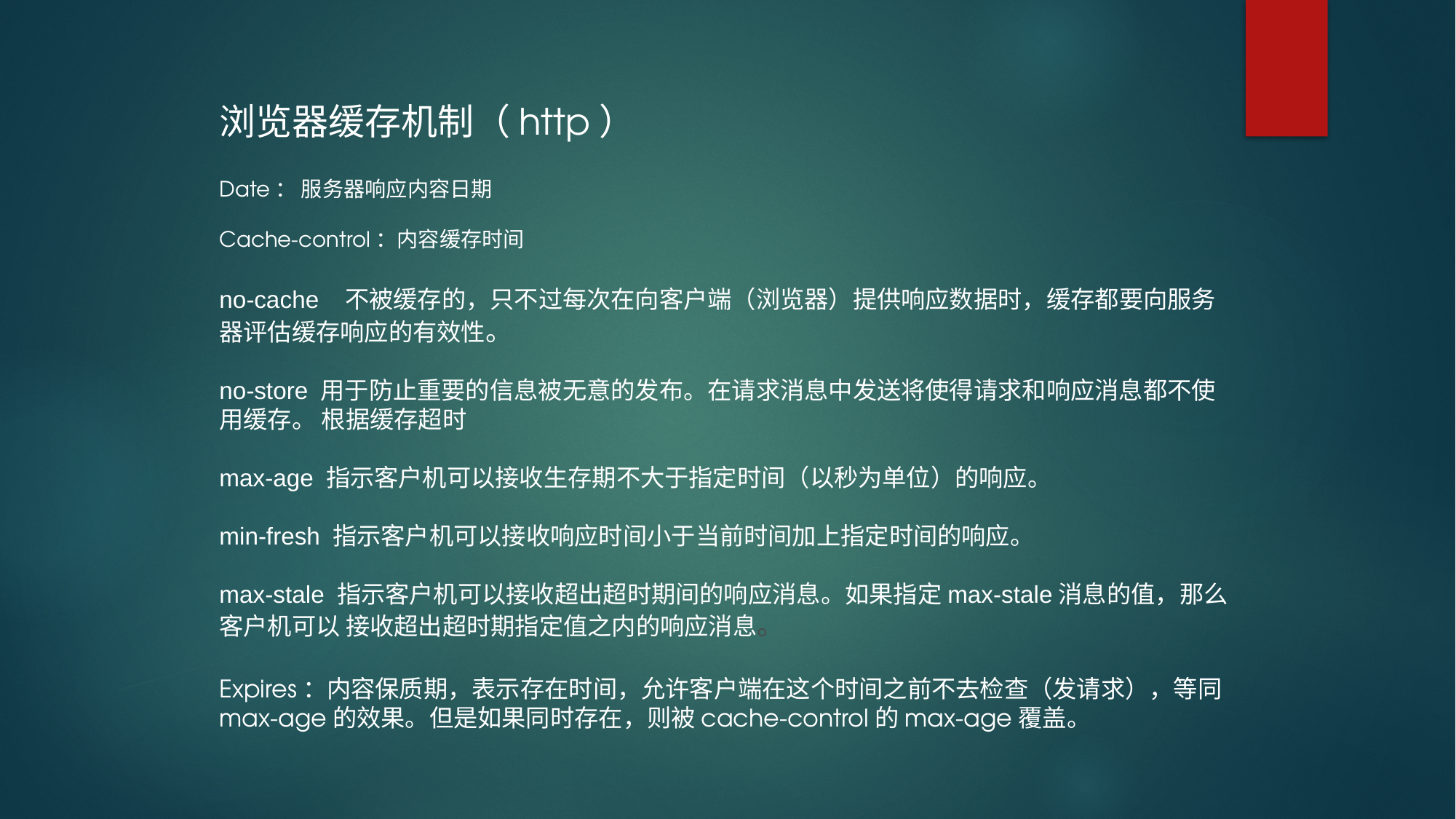

浏览器缓存机制（http）

Date： 服务器响应内容日期

Cache-control：内容缓存时间

no-cache   不被缓存的，只不过每次在向客户端（浏览器）提供响应数据时，缓存都要向服务器评估缓存响应的有效性。

no-store 用于防止重要的信息被无意的发布。在请求消息中发送将使得请求和响应消息都不使用缓存。 根据缓存超时

max-age 指示客户机可以接收生存期不大于指定时间（以秒为单位）的响应。

min-fresh 指示客户机可以接收响应时间小于当前时间加上指定时间的响应。

max-stale 指示客户机可以接收超出超时期间的响应消息。如果指定max-stale消息的值，那么客户机可以 接收超出超时期指定值之内的响应消息。

Expires：内容保质期，表示存在时间，允许客户端在这个时间之前不去检查（发请求），等同max-age的效果。但是如果同时存在，则被cache-control的max-age覆盖。